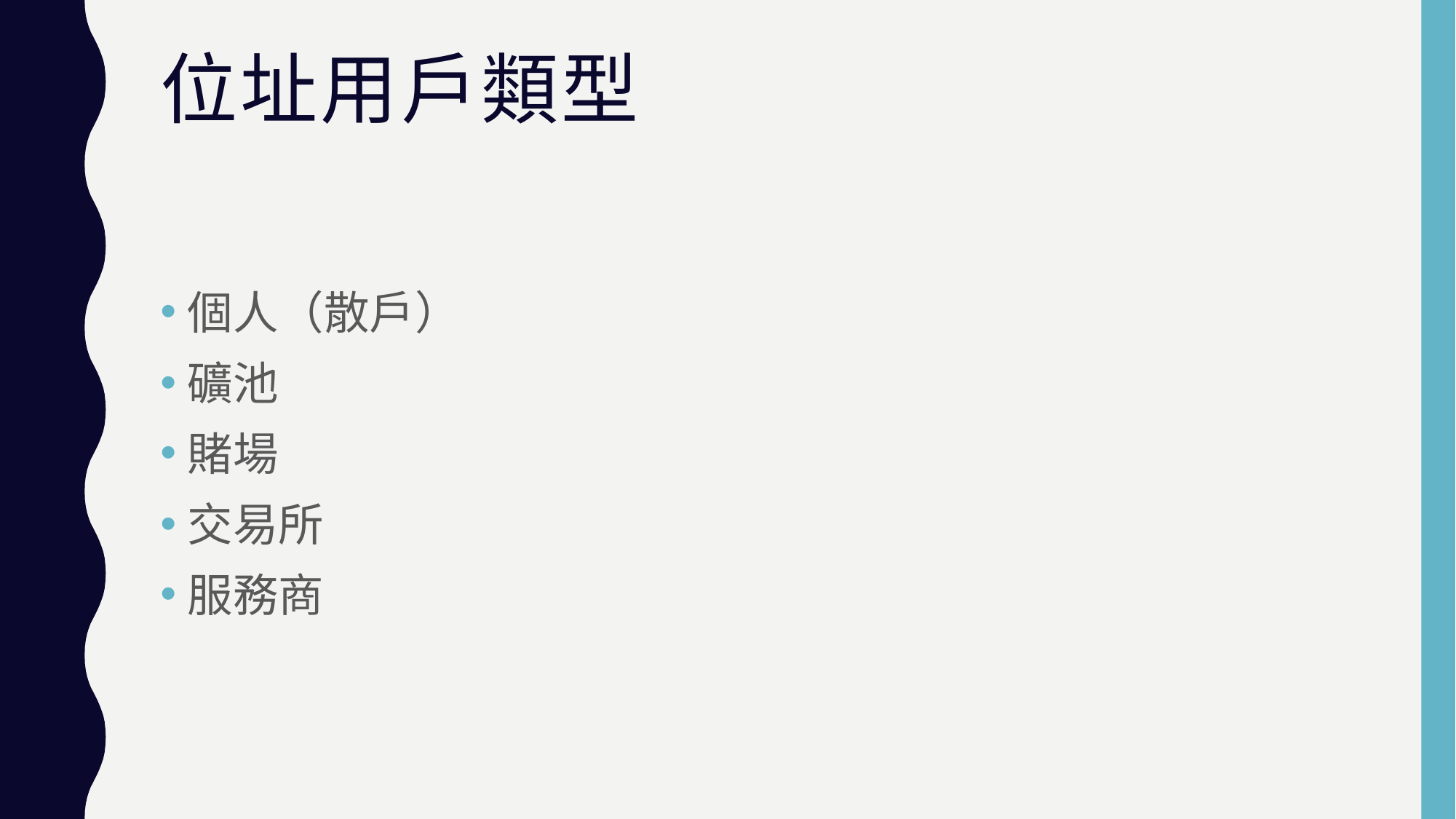

# 位址用戶類型
個人（散戶）
礦池
賭場
交易所
服務商